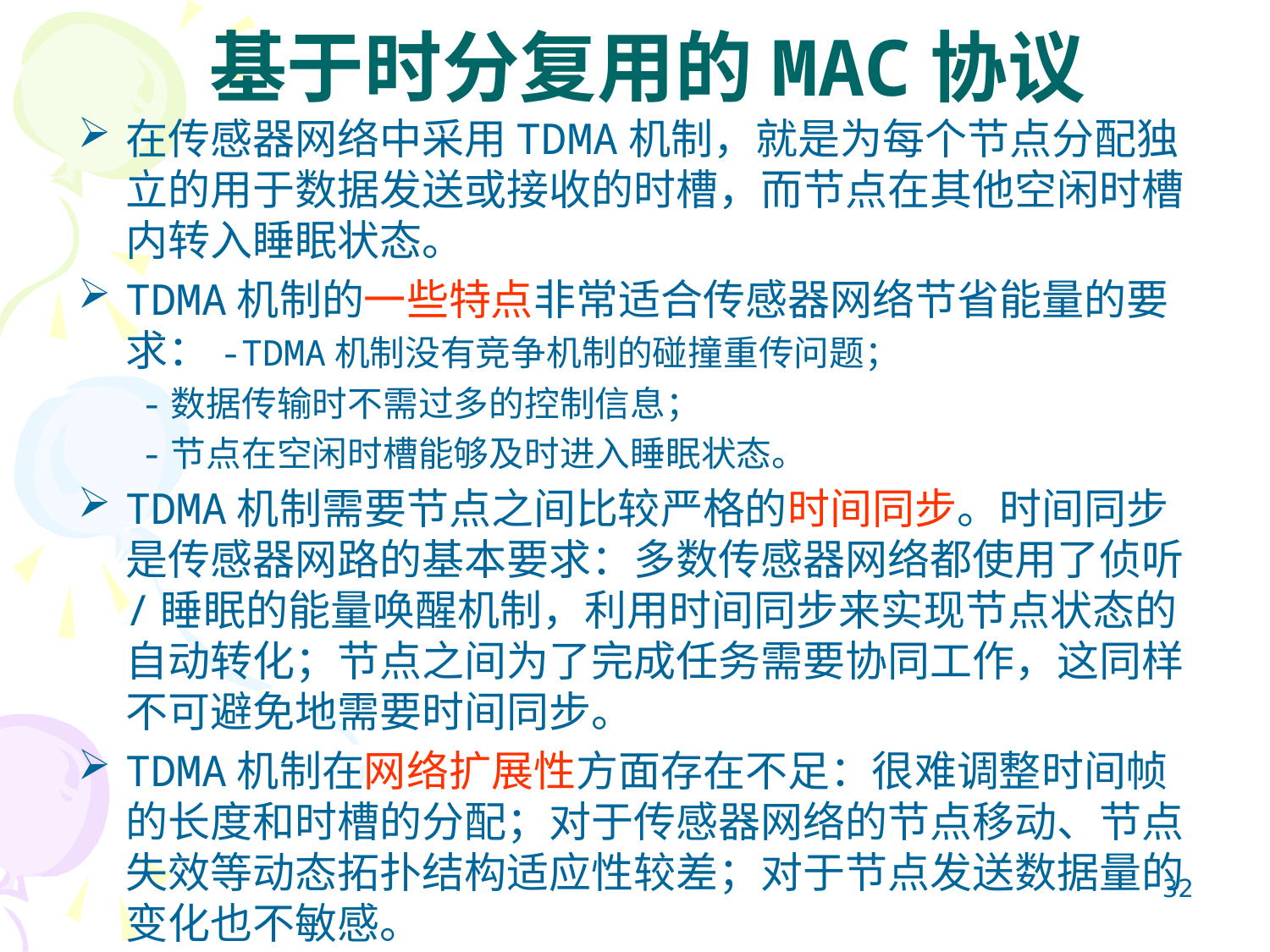

# 基于时分复用的MAC协议
在传感器网络中采用TDMA机制，就是为每个节点分配独立的用于数据发送或接收的时槽，而节点在其他空闲时槽内转入睡眠状态。
TDMA机制的一些特点非常适合传感器网络节省能量的要求：-TDMA机制没有竞争机制的碰撞重传问题；
   -数据传输时不需过多的控制信息；
   -节点在空闲时槽能够及时进入睡眠状态。
TDMA机制需要节点之间比较严格的时间同步。时间同步是传感器网路的基本要求：多数传感器网络都使用了侦听/睡眠的能量唤醒机制，利用时间同步来实现节点状态的自动转化；节点之间为了完成任务需要协同工作，这同样不可避免地需要时间同步。
TDMA机制在网络扩展性方面存在不足：很难调整时间帧的长度和时槽的分配；对于传感器网络的节点移动、节点失效等动态拓扑结构适应性较差；对于节点发送数据量的变化也不敏感。
32